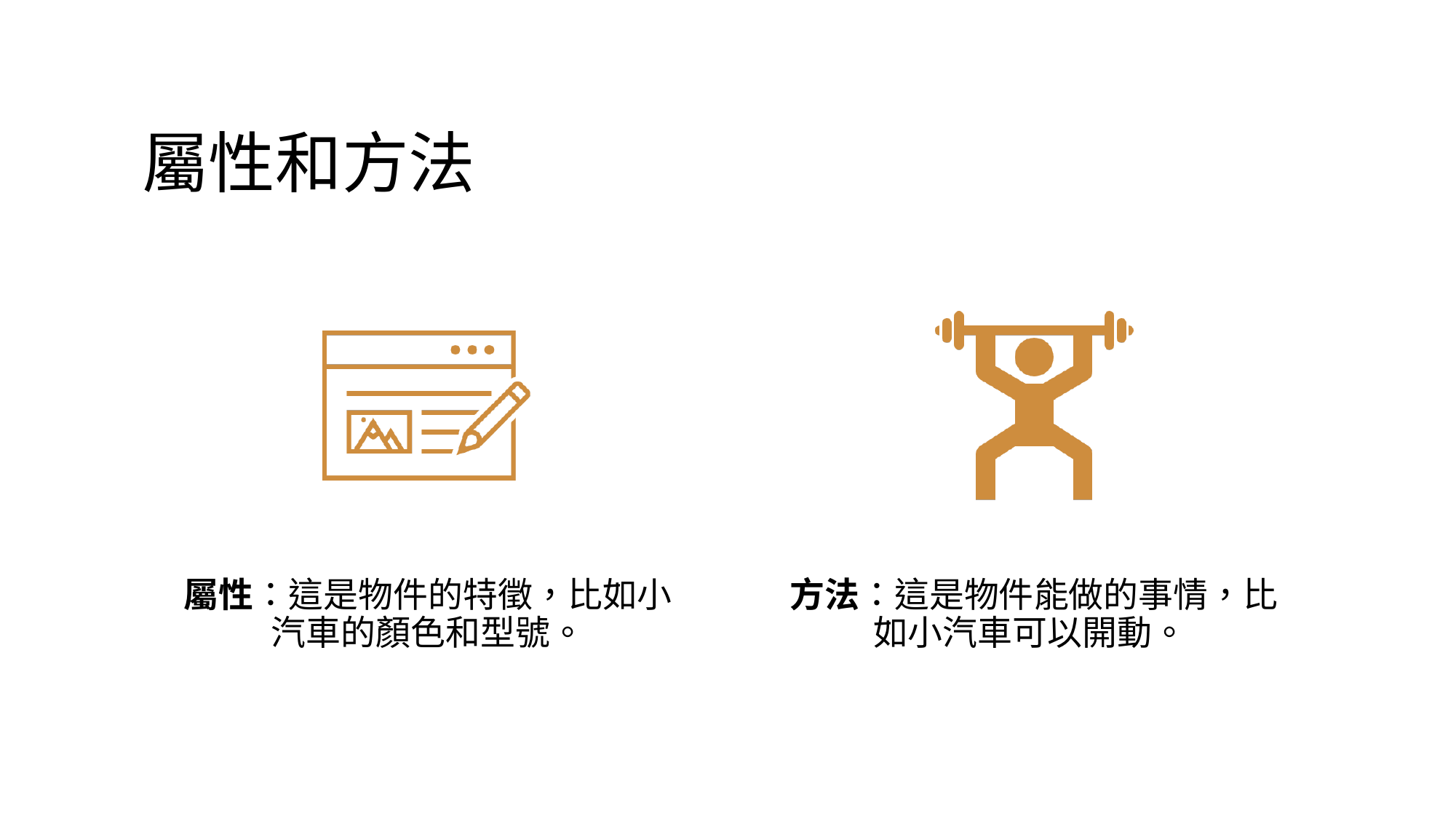

# 屬性和方法
屬性：這是物件的特徵，比如小汽車的顏色和型號。
方法：這是物件能做的事情，比如小汽車可以開動。